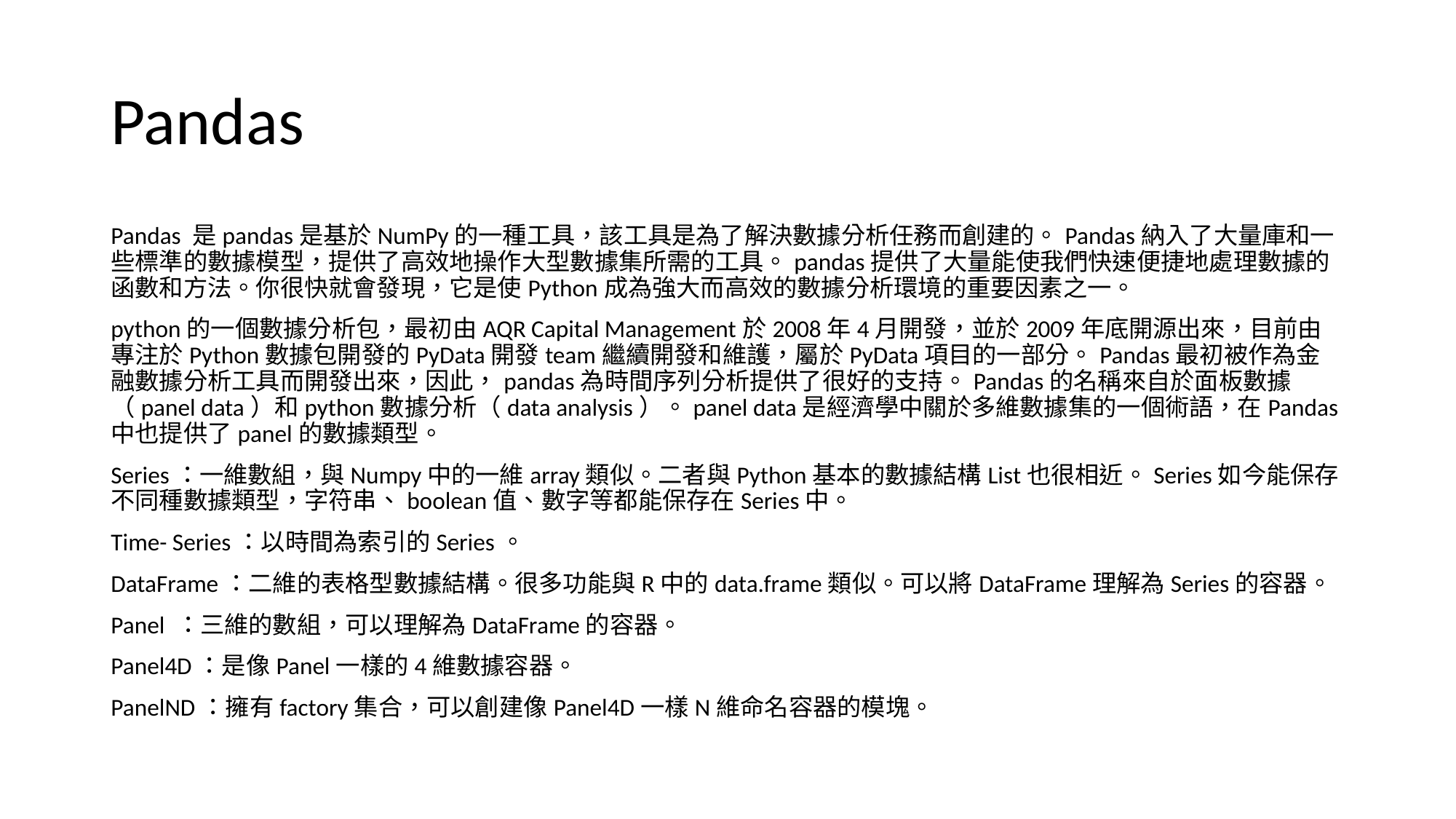

# Pandas
Pandas 是pandas是基於NumPy的一種工具，該工具是為了解決數據分析任務而創建的。Pandas納入了大量庫和一些標準的數據模型，提供了高效地操作大型數據集所需的工具。pandas提供了大量能使我們快速便捷地處理數據的函數和方法。你很快就會發現，它是使Python成為強大而高效的數據分析環境的重要因素之一。
python的一個數據分析包，最初由AQR Capital Management於2008年4月開發，並於2009年底開源出來，目前由專注於Python數據包開發的PyData開發team繼續開發和維護，屬於PyData項目的一部分。Pandas最初被作為金融數據分析工具而開發出來，因此，pandas為時間序列分析提供了很好的支持。Pandas的名稱來自於面板數據（panel data）和python數據分析（data analysis）。panel data是經濟學中關於多維數據集的一個術語，在Pandas中也提供了panel的數據類型。
Series：一維數組，與Numpy中的一維array類似。二者與Python基本的數據結構List也很相近。Series如今能保存不同種數據類型，字符串、boolean值、數字等都能保存在Series中。
Time- Series：以時間為索引的Series。
DataFrame：二維的表格型數據結構。很多功能與R中的data.frame類似。可以將DataFrame理解為Series的容器。
Panel ：三維的數組，可以理解為DataFrame的容器。
Panel4D：是像Panel一樣的4維數據容器。
PanelND：擁有factory集合，可以創建像Panel4D一樣N維命名容器的模塊。